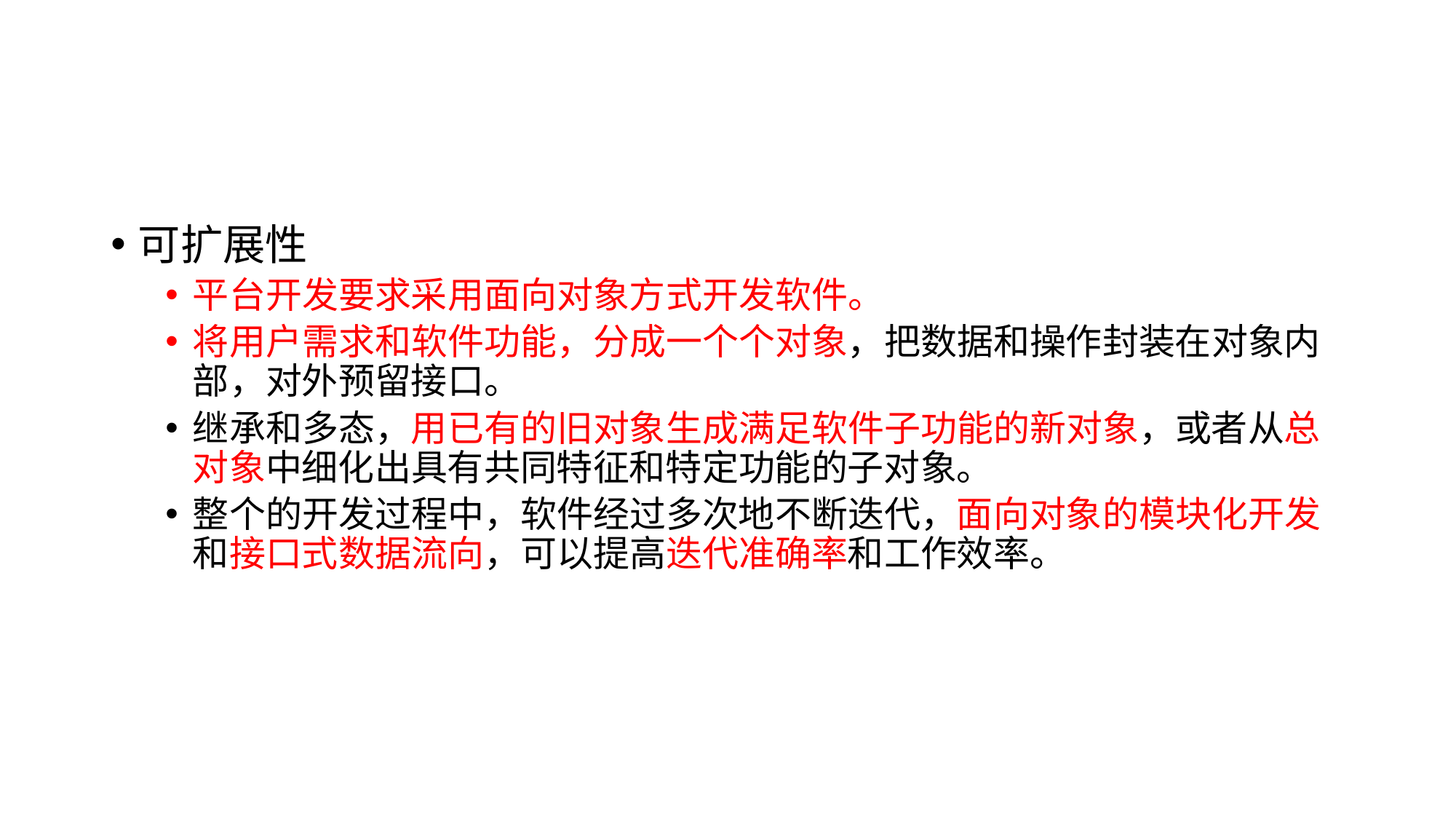

#
可扩展性
平台开发要求采用面向对象方式开发软件。
将用户需求和软件功能，分成一个个对象，把数据和操作封装在对象内部，对外预留接口。
继承和多态，用已有的旧对象生成满足软件子功能的新对象，或者从总对象中细化出具有共同特征和特定功能的子对象。
整个的开发过程中，软件经过多次地不断迭代，面向对象的模块化开发和接口式数据流向，可以提高迭代准确率和工作效率。